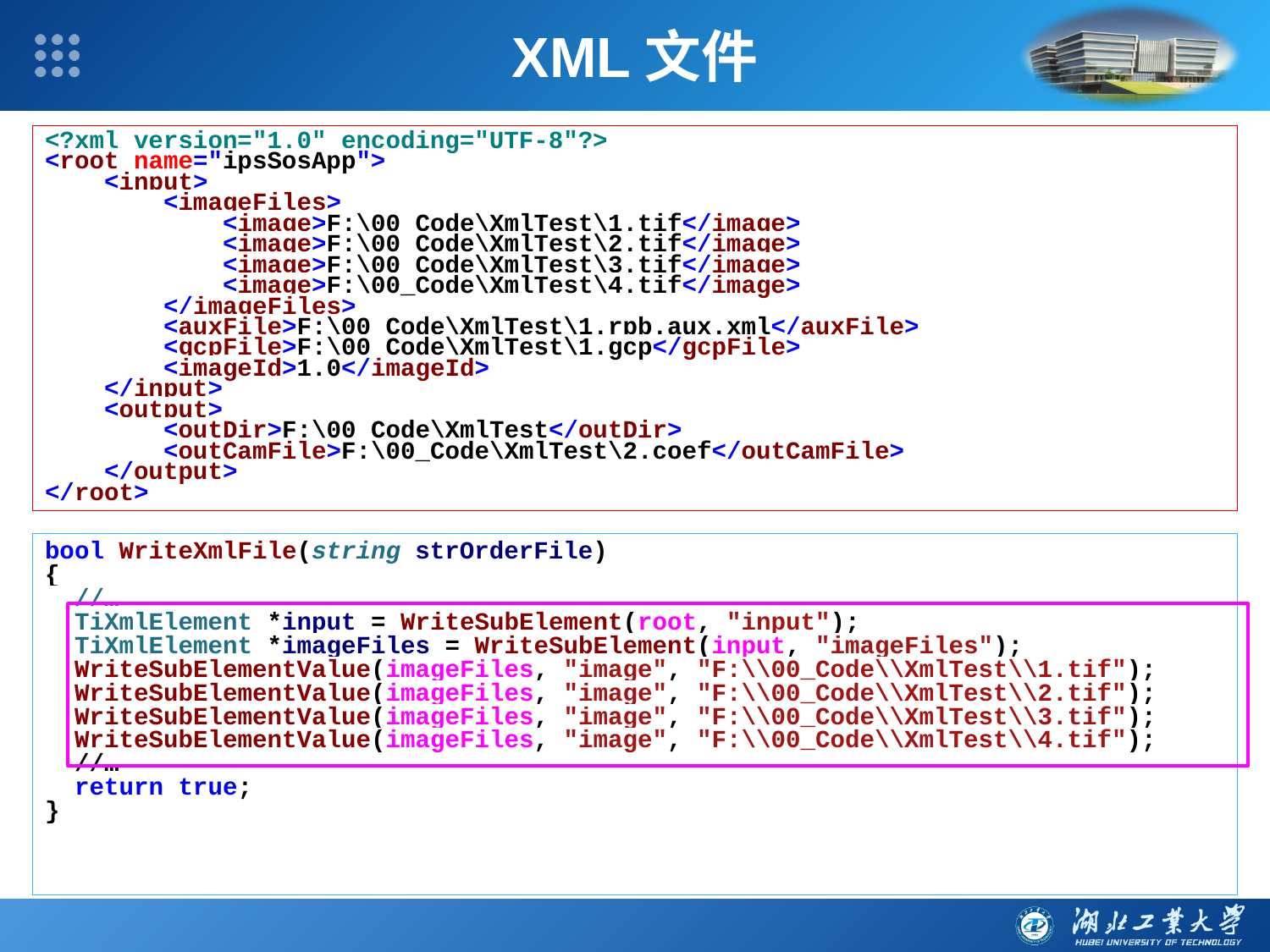

XML文件
<?xml version="1.0" encoding="UTF-8"?>
<root name="ipsSosApp">
    <input>
        <imageFiles>
            <image>F:\00_Code\XmlTest\1.tif</image>
            <image>F:\00_Code\XmlTest\2.tif</image>
            <image>F:\00_Code\XmlTest\3.tif</image>
            <image>F:\00_Code\XmlTest\4.tif</image>
        </imageFiles>
        <auxFile>F:\00_Code\XmlTest\1.rpb.aux.xml</auxFile>
        <gcpFile>F:\00_Code\XmlTest\1.gcp</gcpFile>
        <imageId>1.0</imageId>
    </input>
    <output>
        <outDir>F:\00_Code\XmlTest</outDir>
        <outCamFile>F:\00_Code\XmlTest\2.coef</outCamFile>
    </output>
</root>
bool WriteXmlFile(string strOrderFile)
{
  //…
  TiXmlElement *input = WriteSubElement(root, "input");
  TiXmlElement *imageFiles = WriteSubElement(input, "imageFiles");
  WriteSubElementValue(imageFiles, "image", "F:\\00_Code\\XmlTest\\1.tif");
  WriteSubElementValue(imageFiles, "image", "F:\\00_Code\\XmlTest\\2.tif");
  WriteSubElementValue(imageFiles, "image", "F:\\00_Code\\XmlTest\\3.tif");
  WriteSubElementValue(imageFiles, "image", "F:\\00_Code\\XmlTest\\4.tif");
  //…
  return true;
}